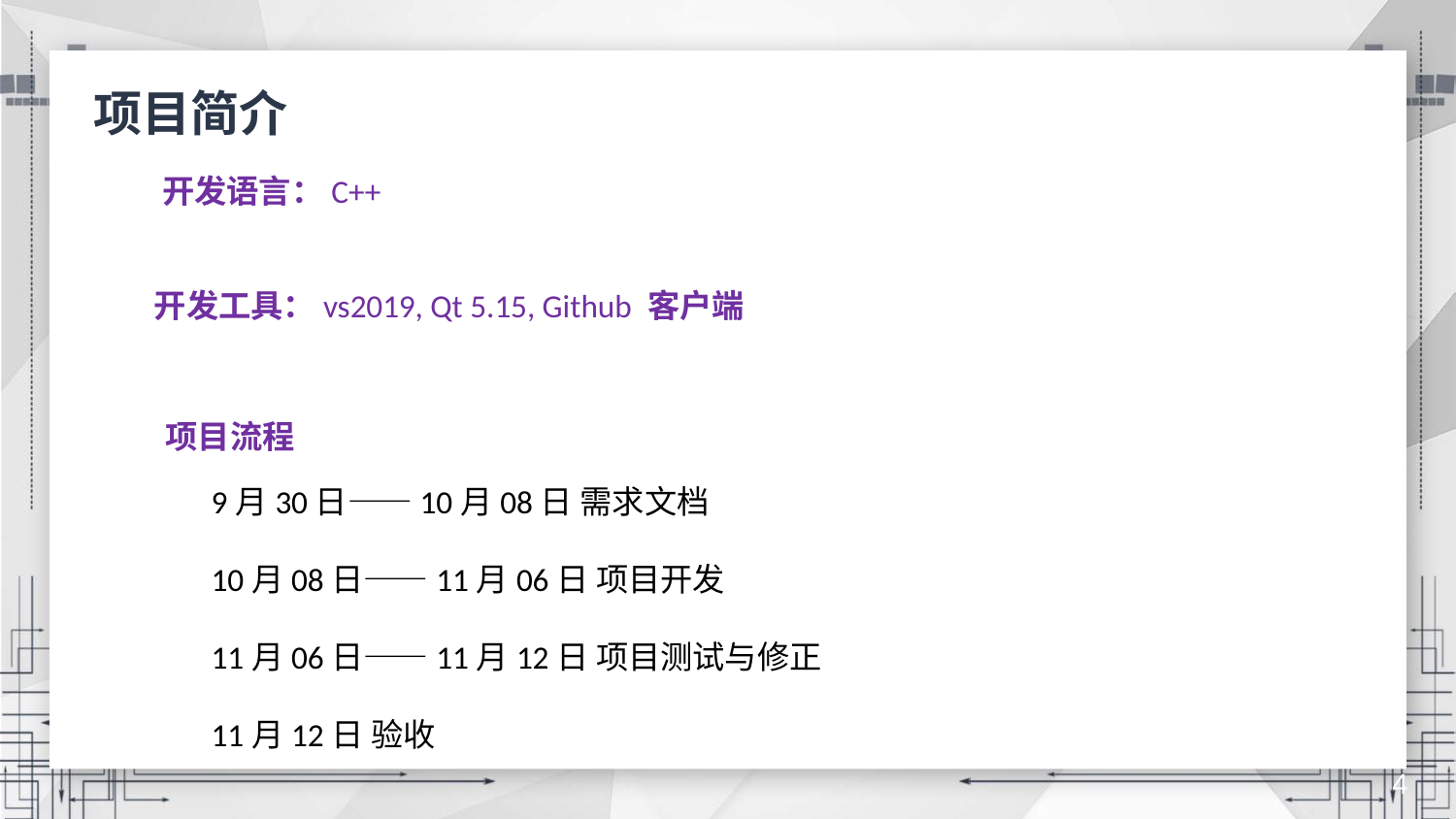

项目简介
开发语言：C++
开发工具：vs2019, Qt 5.15, Github 客户端
项目流程
9月30日——10月08日 需求文档

10月08日——11月06日 项目开发

11月06日——11月12日 项目测试与修正

11月12日 验收
4